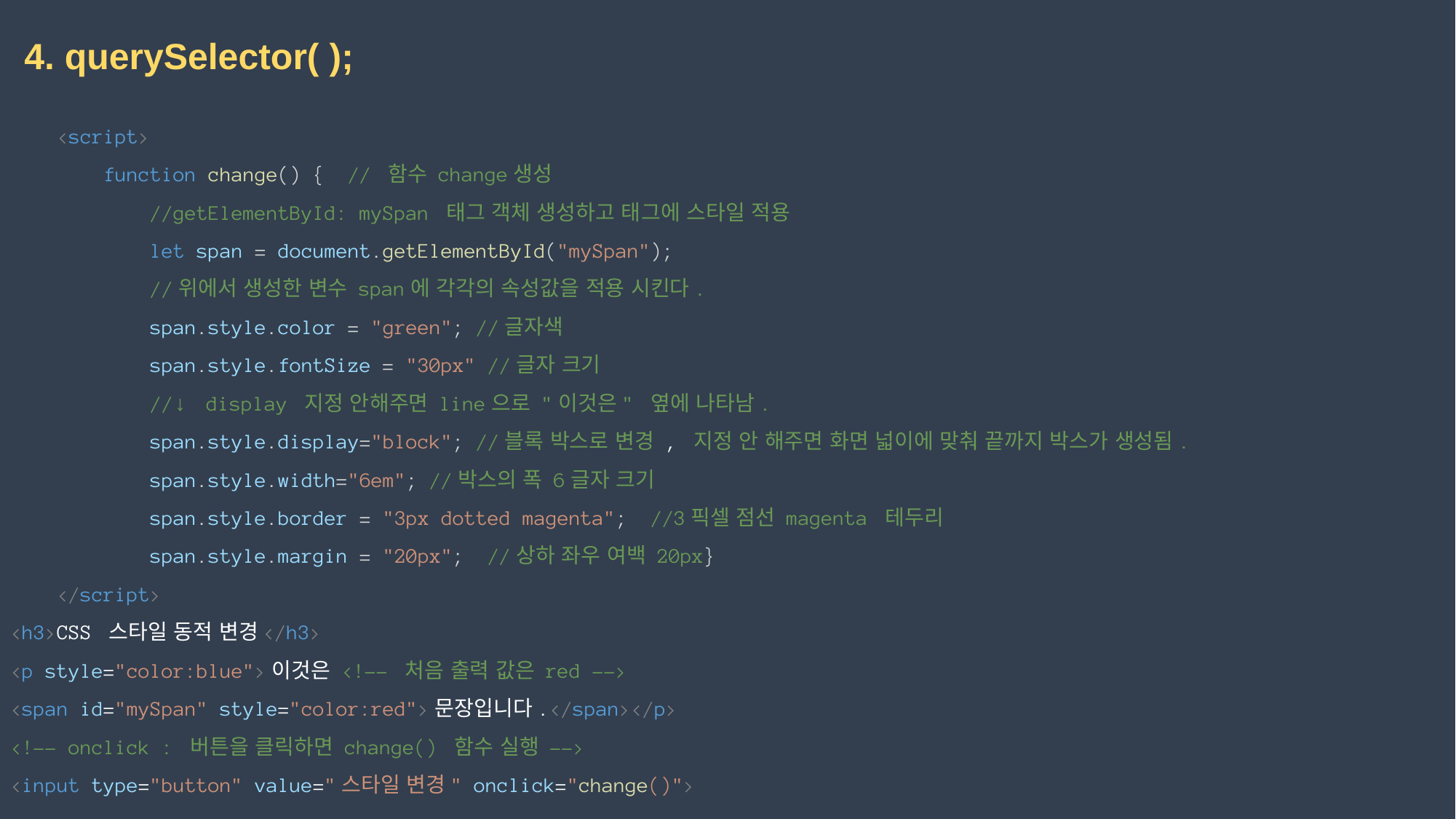

4. querySelector( );
    <script>
        function change() {  // 함수 change생성
            //getElementById: mySpan 태그 객체 생성하고 태그에 스타일 적용
            let span = document.getElementById("mySpan");
            //위에서 생성한 변수 span에 각각의 속성값을 적용 시킨다.
            span.style.color = "green"; //글자색
            span.style.fontSize = "30px" //글자 크기
            //↓ display 지정 안해주면 line으로 "이것은" 옆에 나타남.
            span.style.display="block"; //블록 박스로 변경 , 지정 안 해주면 화면 넓이에 맞춰 끝까지 박스가 생성됨.
            span.style.width="6em"; //박스의 폭 6글자 크기
            span.style.border = "3px dotted magenta";  //3픽셀 점선 magenta 테두리
            span.style.margin = "20px";  //상하 좌우 여백 20px}
    </script>
<h3>CSS 스타일 동적 변경</h3>
<p style="color:blue">이것은 <!-- 처음 출력 값은 red -->
<span id="mySpan" style="color:red">문장입니다.</span></p>
<!-- onclick : 버튼을 클릭하면 change() 함수 실행 -->
<input type="button" value="스타일 변경" onclick="change()">
2023-03-14
권민지